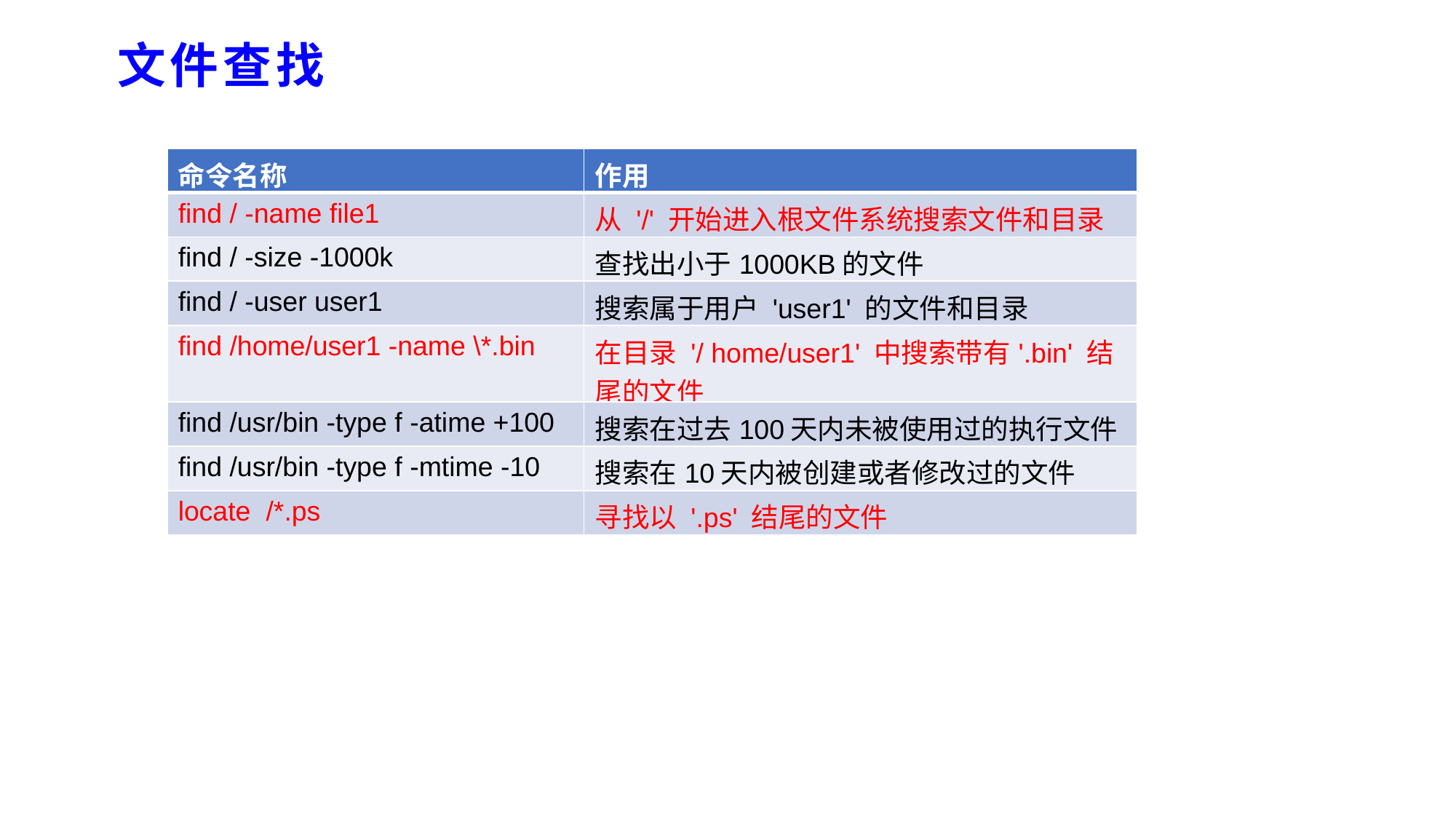

文件查找
| 命令名称 | 作用 |
| --- | --- |
| find / -name file1 | 从 '/' 开始进入根文件系统搜索文件和目录 |
| find / -size -1000k | 查找出小于1000KB的文件 |
| find / -user user1 | 搜索属于用户 'user1' 的文件和目录 |
| find /home/user1 -name \\*.bin | 在目录 '/ home/user1' 中搜索带有'.bin' 结尾的文件 |
| find /usr/bin -type f -atime +100 | 搜索在过去100天内未被使用过的执行文件 |
| find /usr/bin -type f -mtime -10 | 搜索在10天内被创建或者修改过的文件 |
| locate /\*.ps | 寻找以 '.ps' 结尾的文件 |